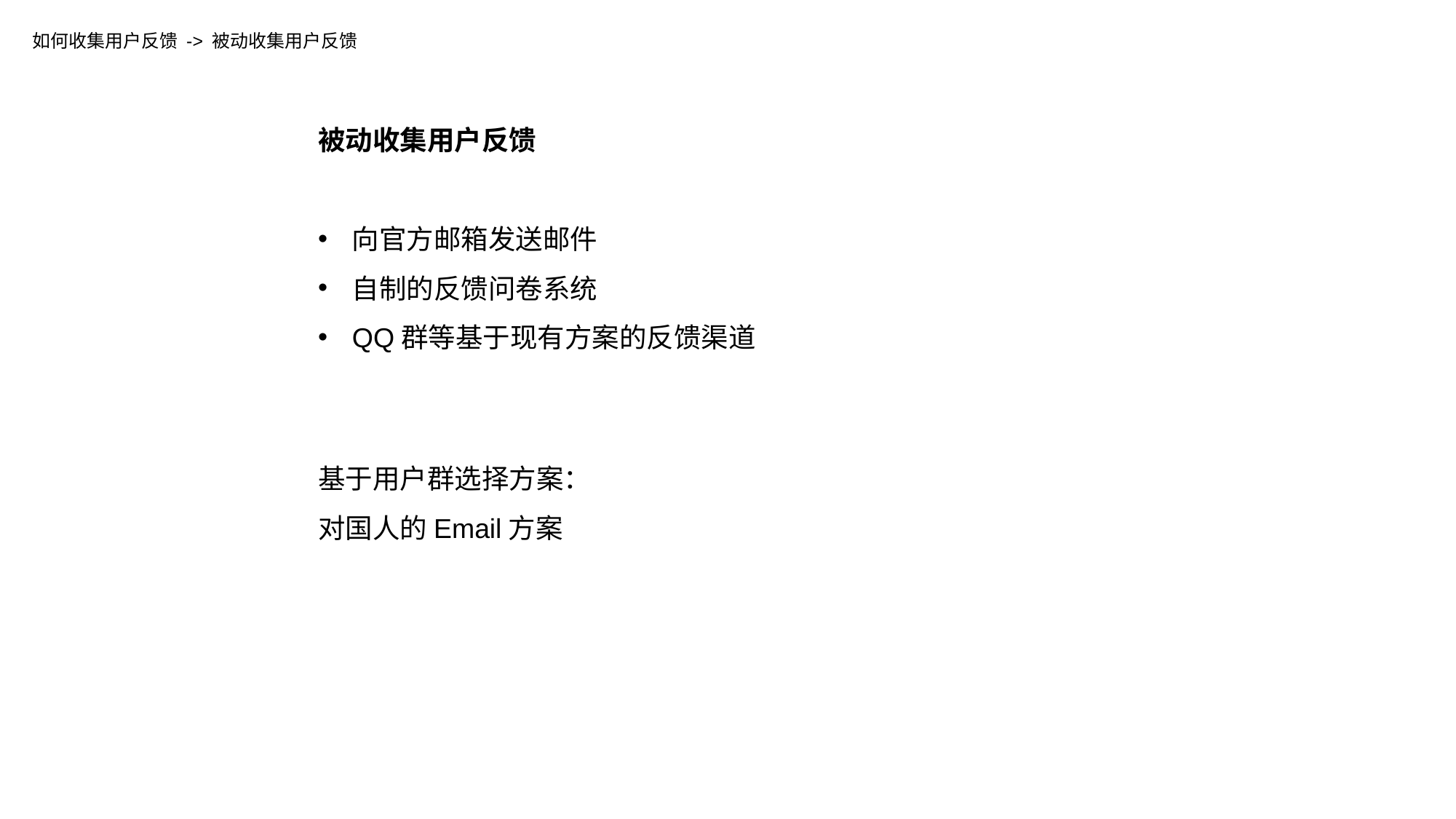

如何收集用户反馈 -> 被动收集用户反馈
被动收集用户反馈
向官方邮箱发送邮件
自制的反馈问卷系统
QQ群等基于现有方案的反馈渠道
基于用户群选择方案：
对国人的Email方案